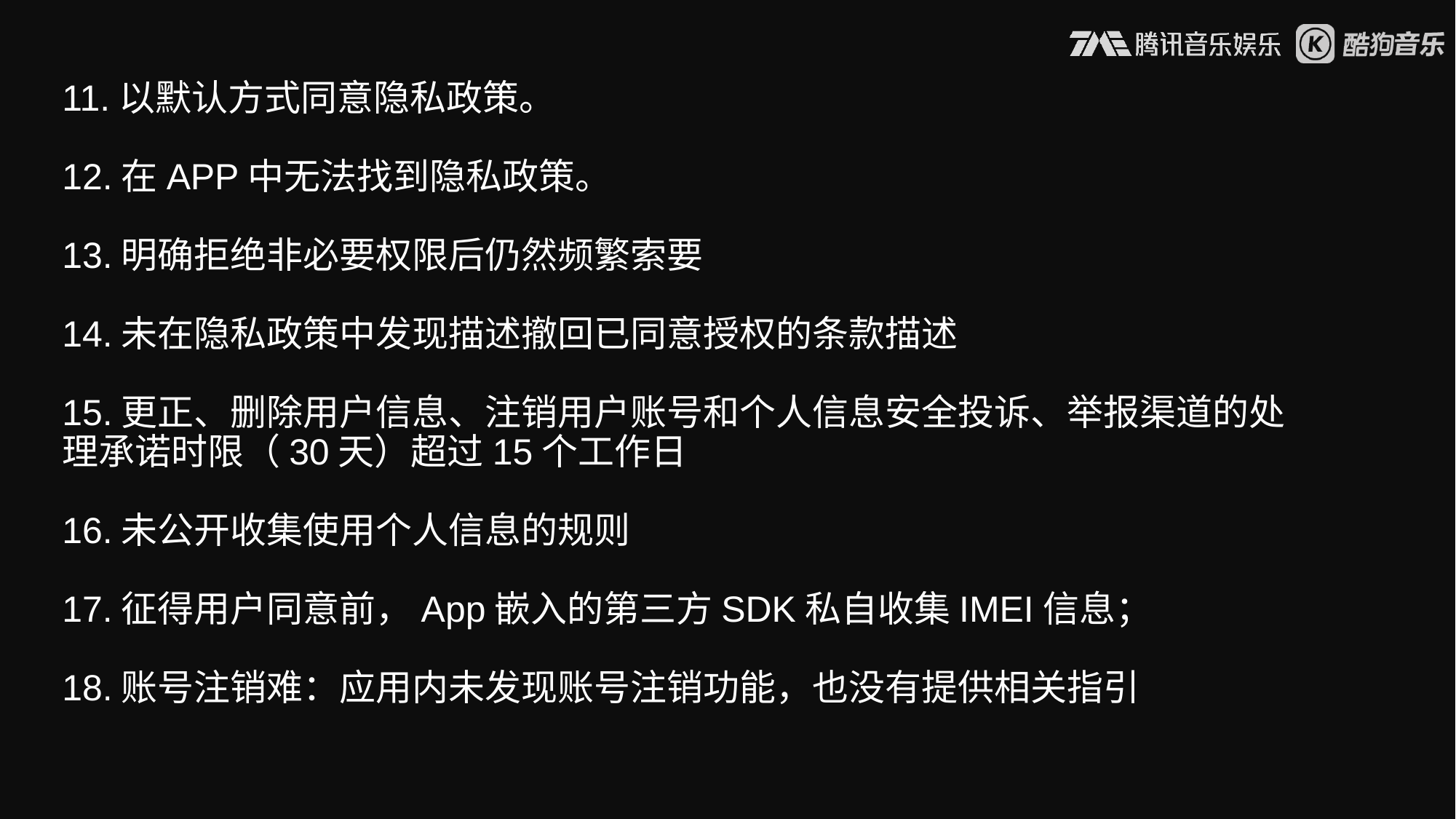

# 11.以默认方式同意隐私政策。 12.在APP中无法找到隐私政策。 13.明确拒绝非必要权限后仍然频繁索要 14.未在隐私政策中发现描述撤回已同意授权的条款描述 15.更正、删除用户信息、注销用户账号和个人信息安全投诉、举报渠道的处理承诺时限（30天）超过15个工作日 16.未公开收集使用个人信息的规则 17.征得用户同意前，App嵌入的第三方SDK私自收集IMEI信息； 18.账号注销难：应用内未发现账号注销功能，也没有提供相关指引